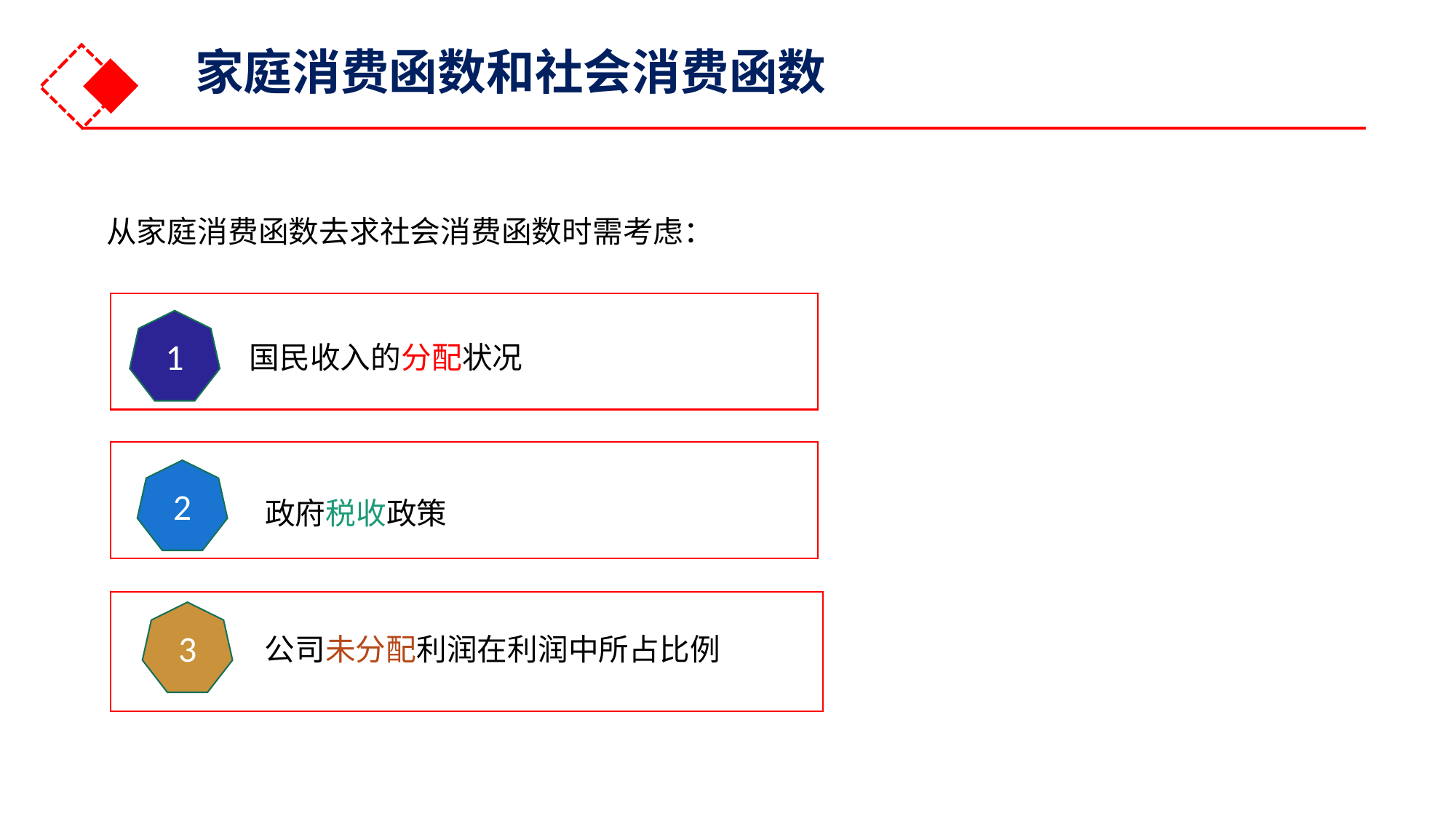

家庭消费函数和社会消费函数

从家庭消费函数去求社会消费函数时需考虑：

1
国民收入的分配状况

2
政府税收政策

3
公司未分配利润在利润中所占比例